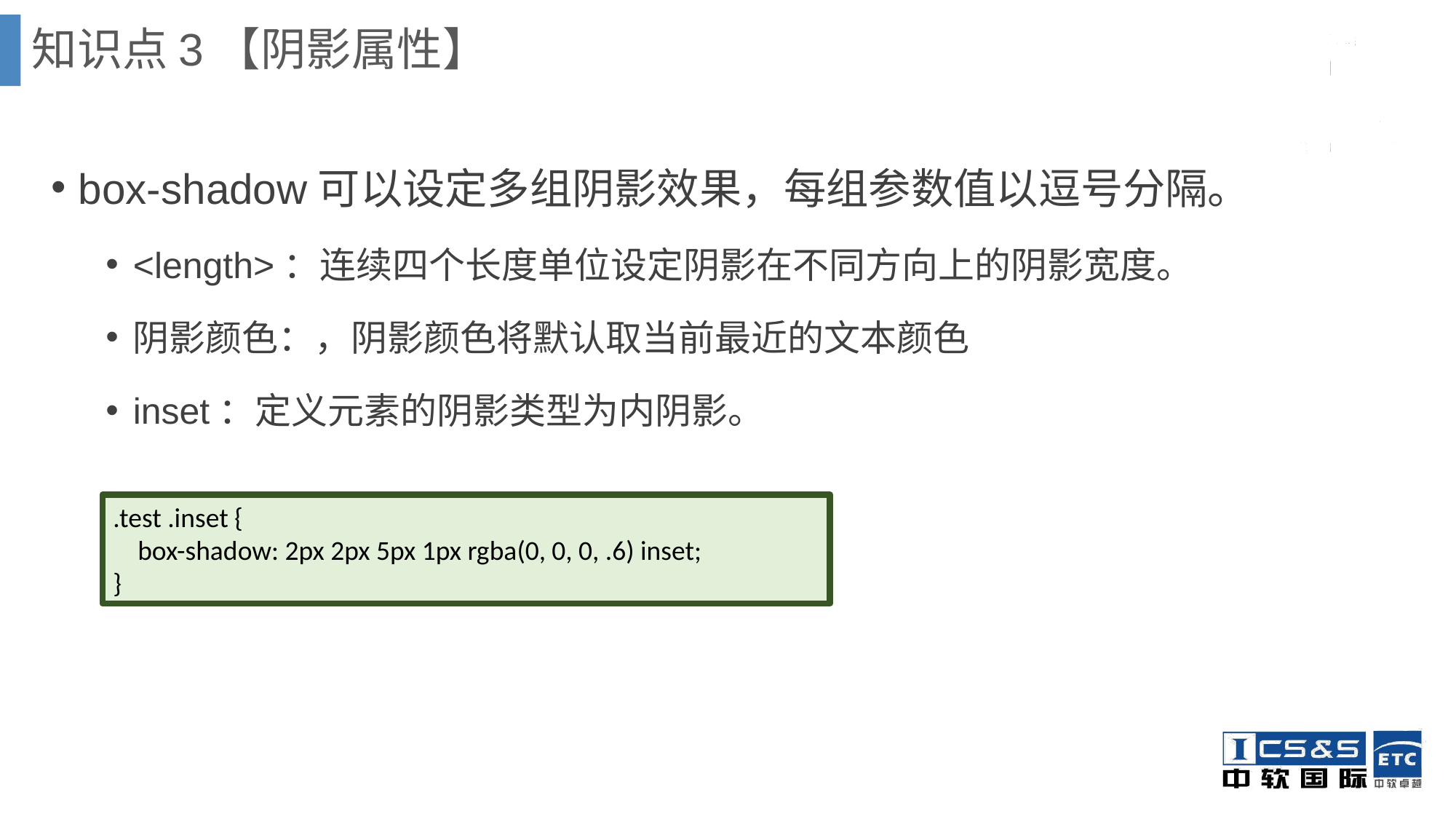

知识点3【阴影属性】
box-shadow可以设定多组阴影效果，每组参数值以逗号分隔。
<length>：连续四个长度单位设定阴影在不同方向上的阴影宽度。
阴影颜色：，阴影颜色将默认取当前最近的文本颜色
inset：定义元素的阴影类型为内阴影。
.test .inset {
    box-shadow: 2px 2px 5px 1px rgba(0, 0, 0, .6) inset;
}